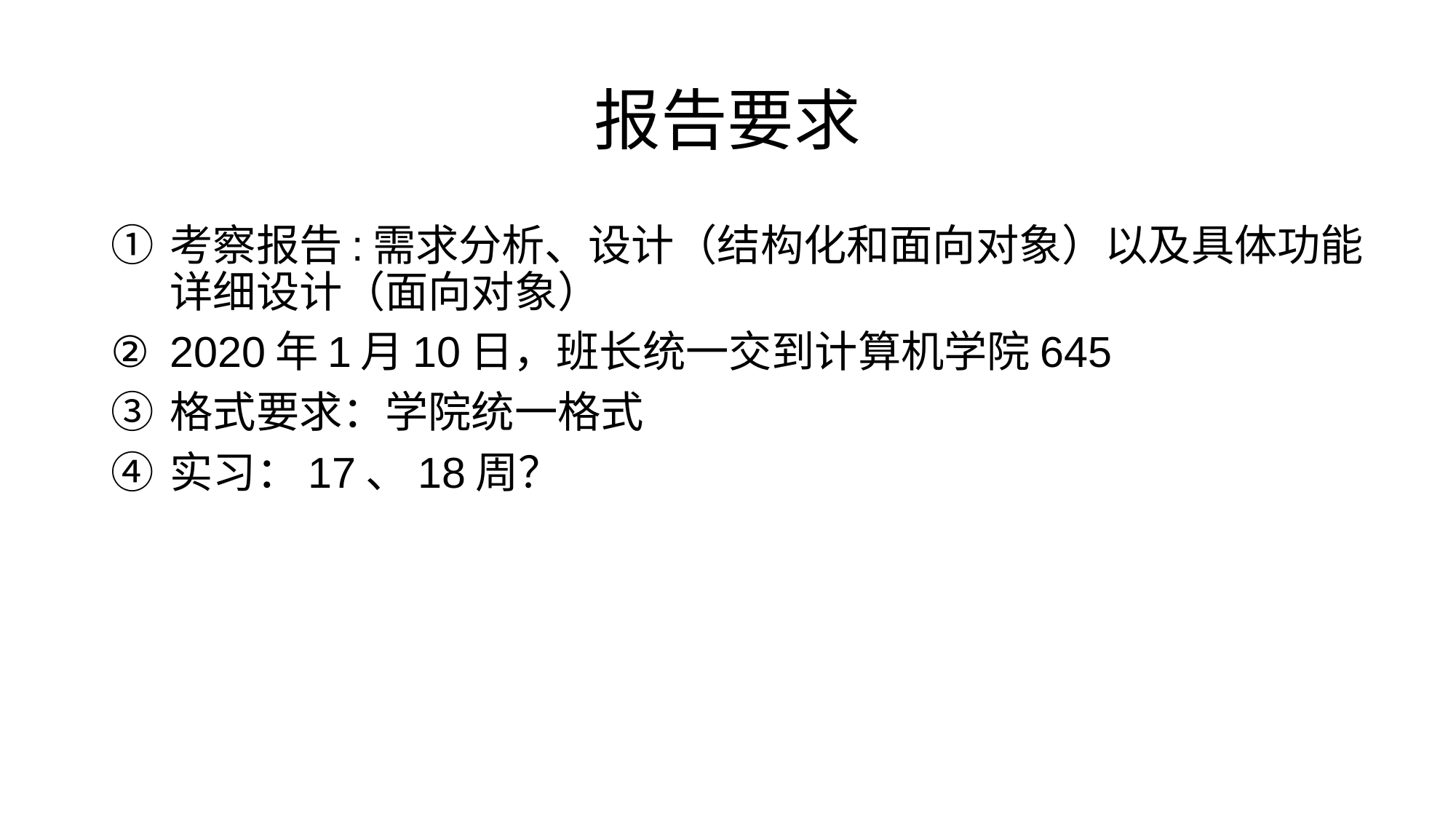

# 报告要求
考察报告:需求分析、设计（结构化和面向对象）以及具体功能详细设计（面向对象）
2020年1月10日，班长统一交到计算机学院645
格式要求：学院统一格式
实习：17、18周？